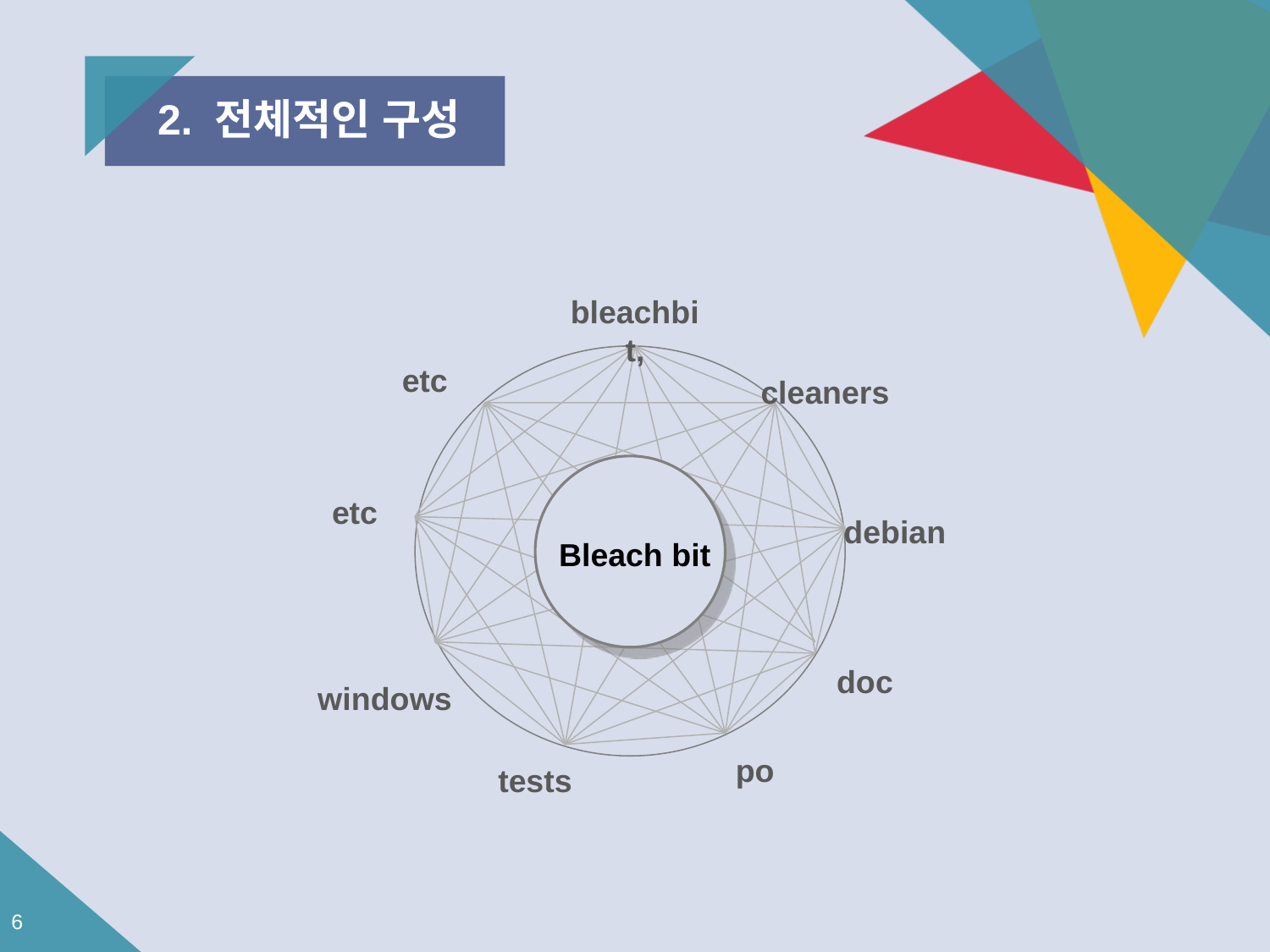

2. 전체적인 구성

bleachbit,

etc
cleaners
etc
debian
Bleach bit
 windows
doc
po
tests
6